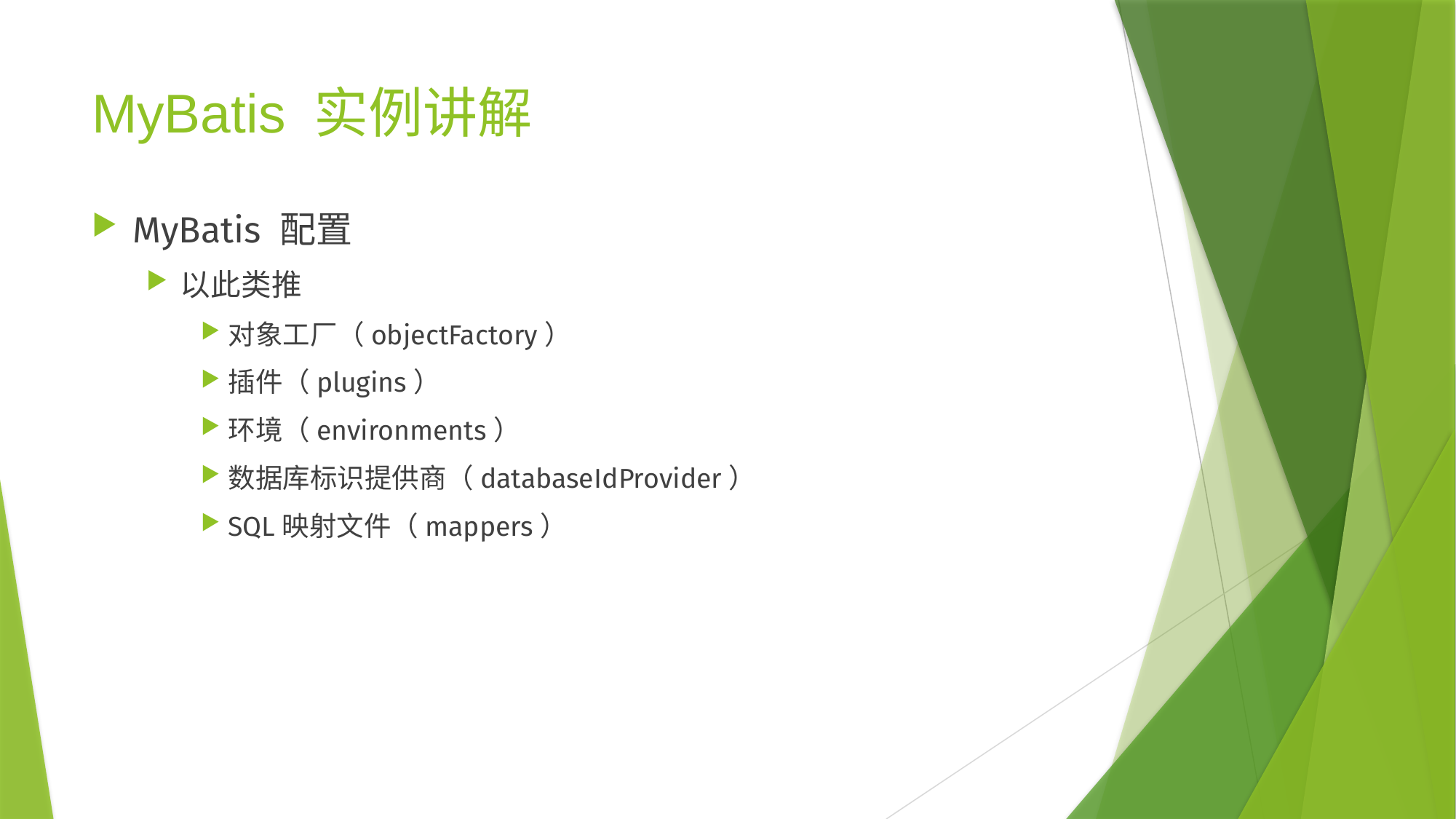

# MyBatis 实例讲解
MyBatis 配置
以此类推
对象工厂（objectFactory）
插件（plugins）
环境（environments）
数据库标识提供商（databaseIdProvider）
SQL映射文件（mappers）